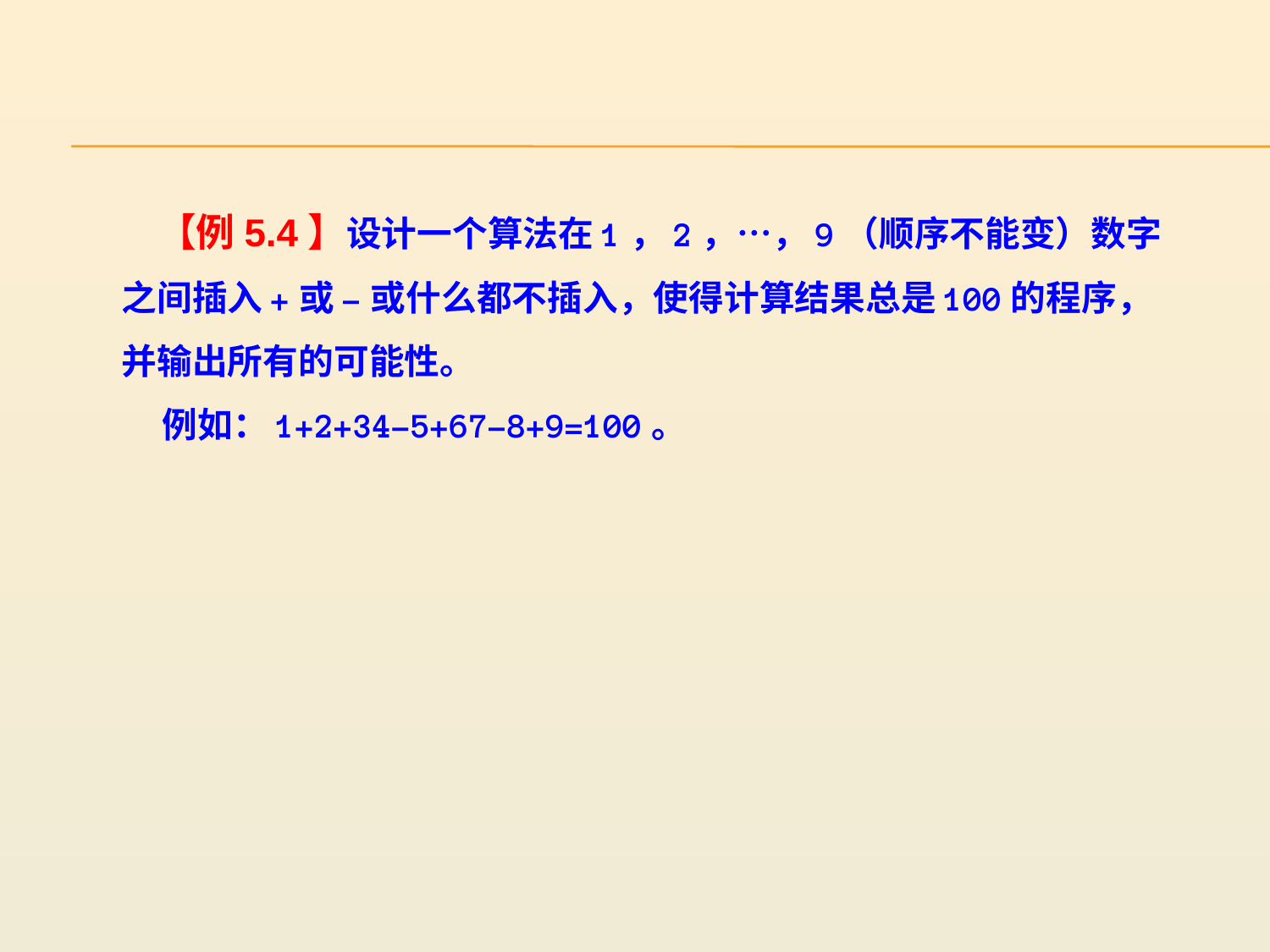

【例5.4】设计一个算法在1，2，…，9（顺序不能变）数字之间插入+或-或什么都不插入，使得计算结果总是100的程序，并输出所有的可能性。
    例如：1+2+34–5+67–8+9=100。